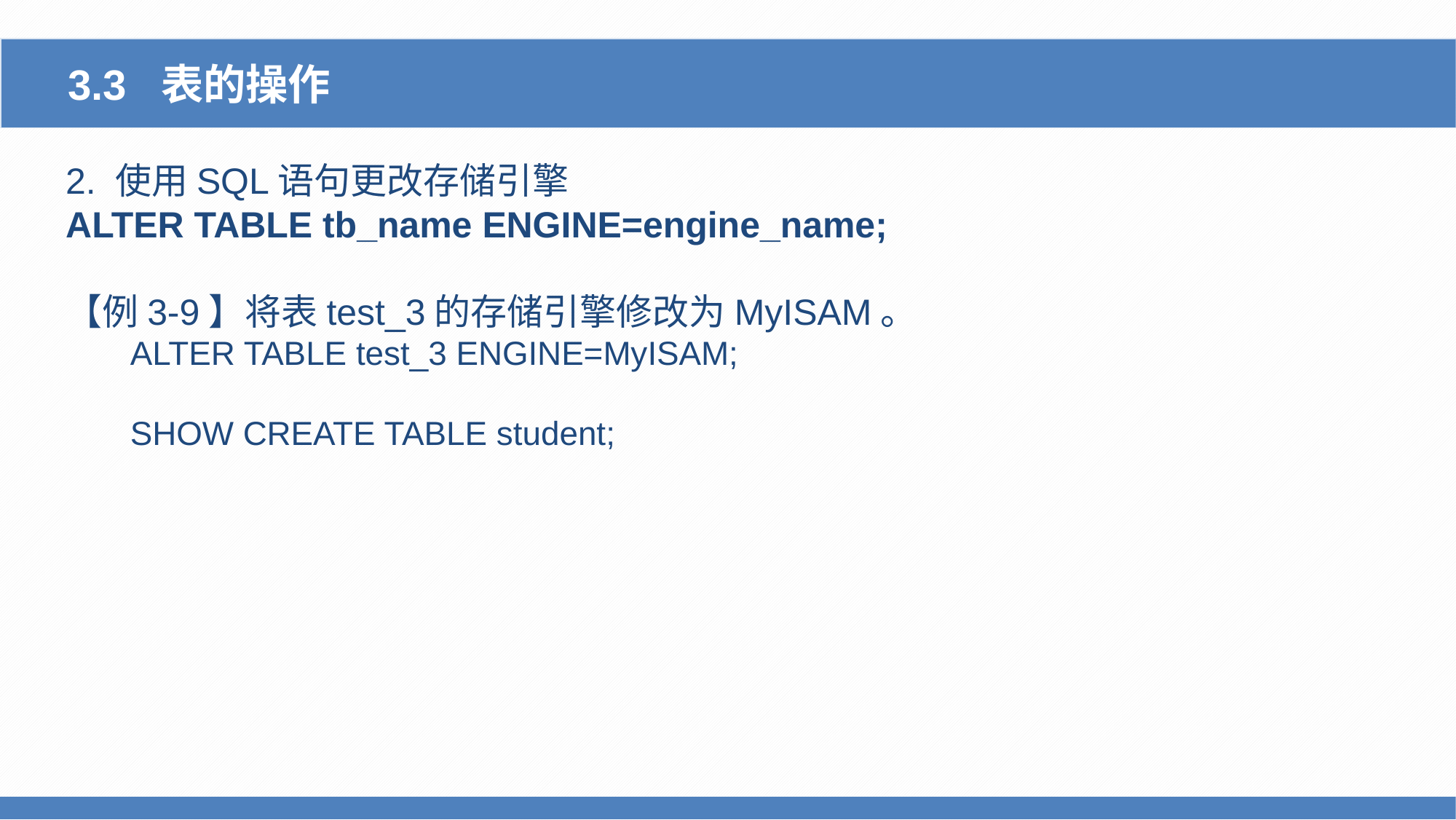

3.3  表的操作
2. 使用SQL语句更改存储引擎
ALTER TABLE tb_name ENGINE=engine_name;

【例3-9】将表test_3的存储引擎修改为MyISAM。
ALTER TABLE test_3 ENGINE=MyISAM;

SHOW CREATE TABLE student;